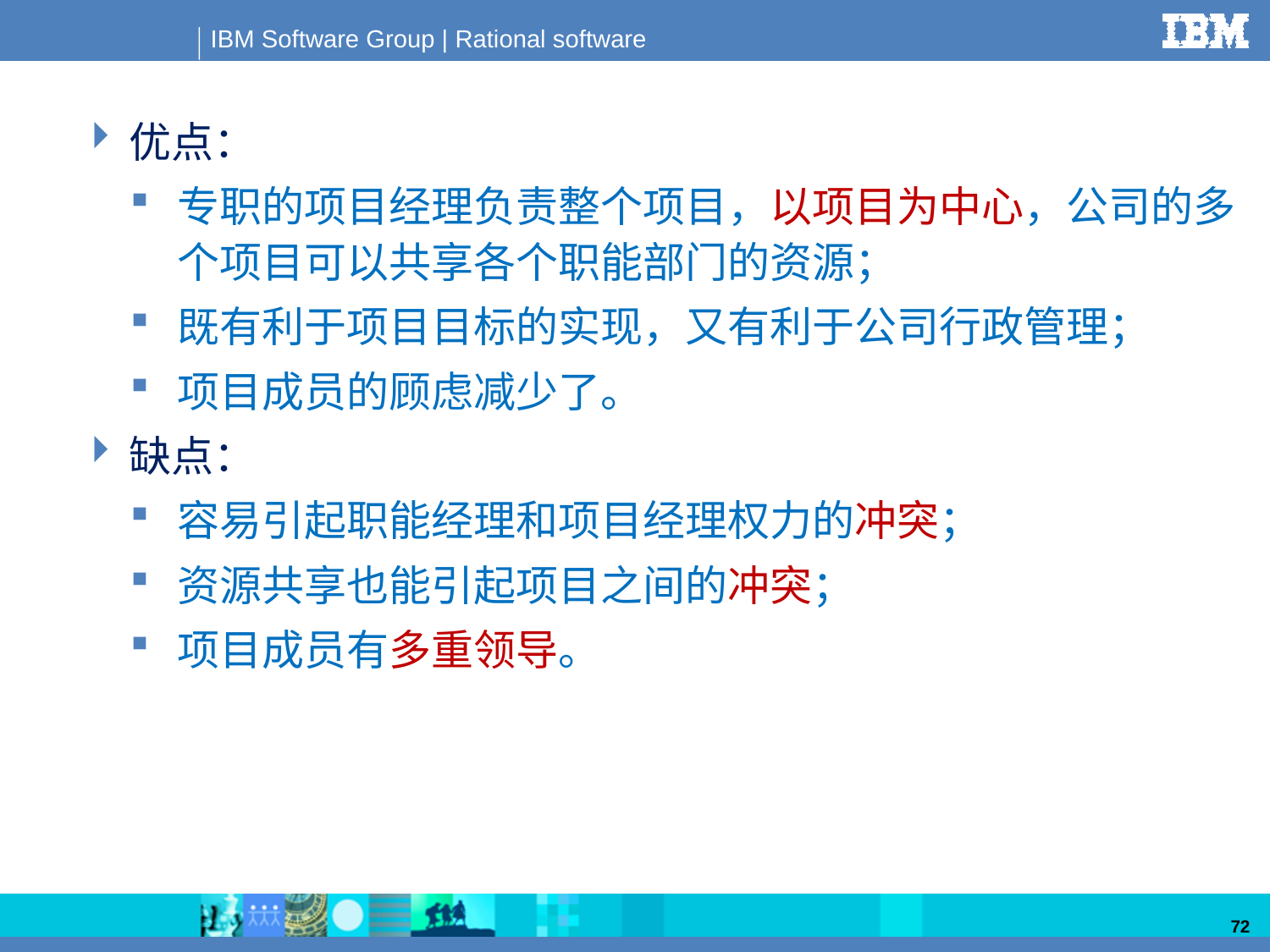

优点：
专职的项目经理负责整个项目，以项目为中心，公司的多个项目可以共享各个职能部门的资源；
既有利于项目目标的实现，又有利于公司行政管理；
项目成员的顾虑减少了。
缺点：
容易引起职能经理和项目经理权力的冲突；
资源共享也能引起项目之间的冲突；
项目成员有多重领导。
72